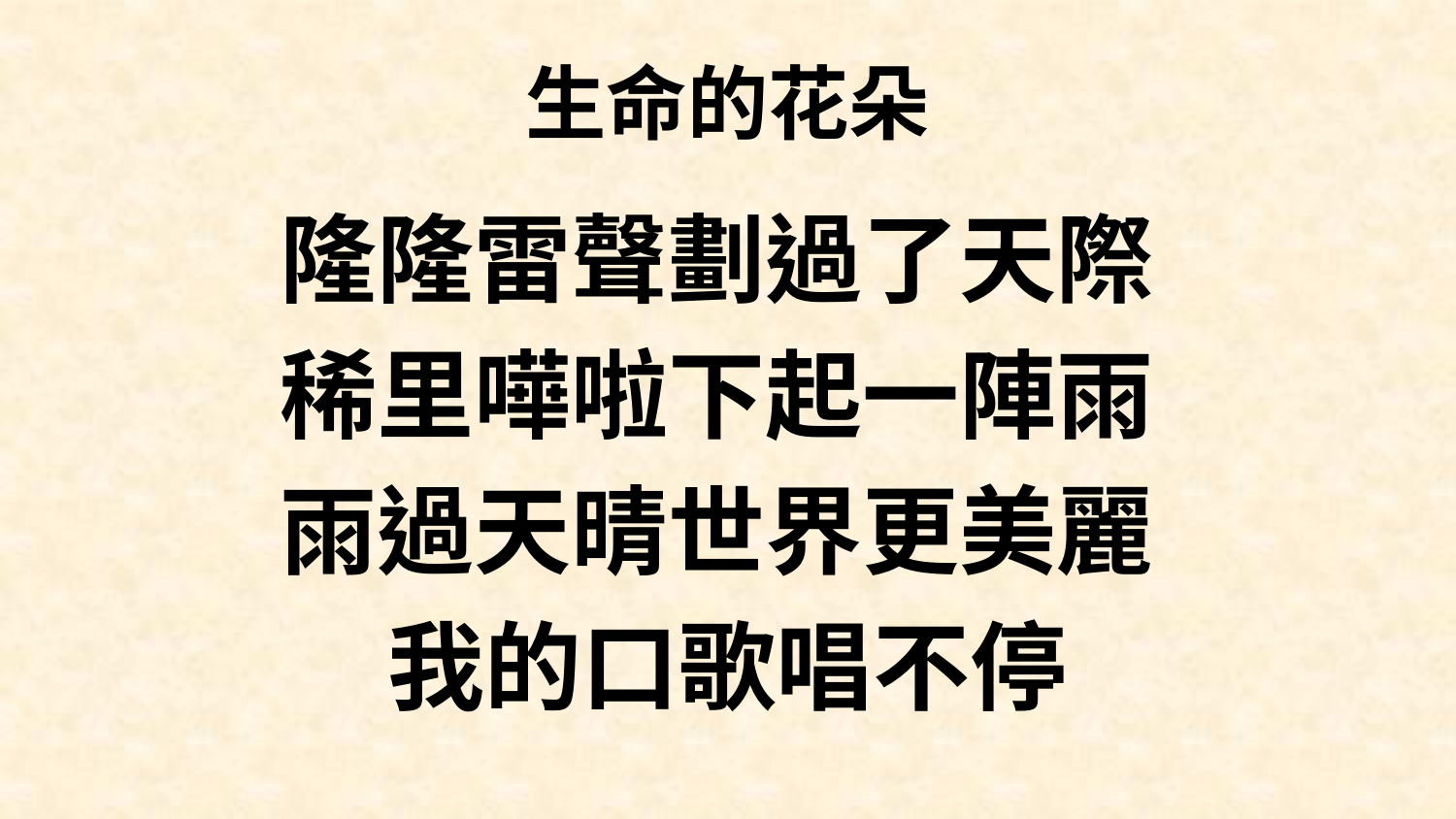

# 生命的花朵
隆隆雷聲劃過了天際
稀里嘩啦下起一陣雨
雨過天晴世界更美麗
我的口歌唱不停